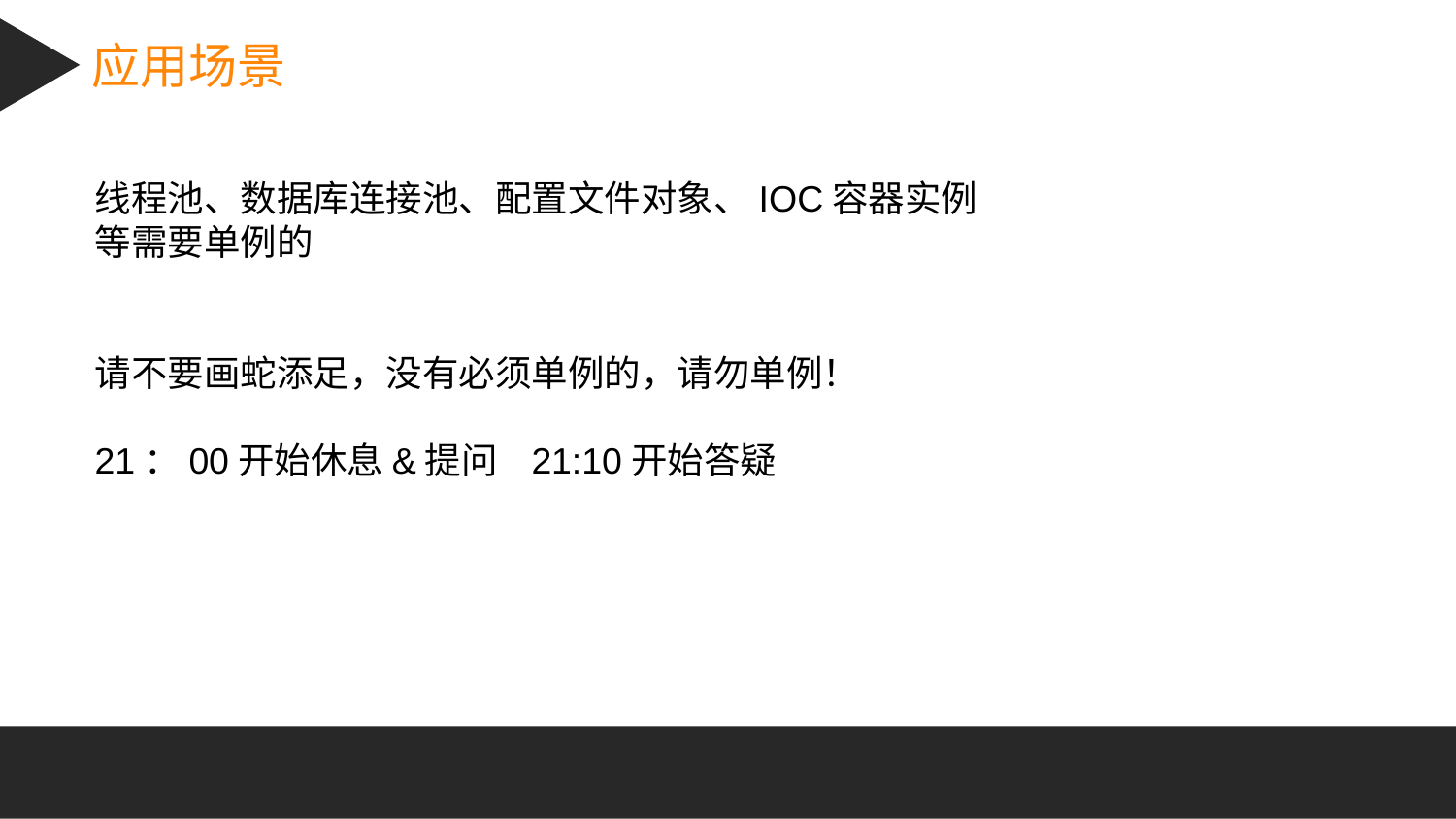

应用场景
线程池、数据库连接池、配置文件对象、IOC容器实例
等需要单例的

请不要画蛇添足，没有必须单例的，请勿单例！

21：00开始休息&提问   21:10开始答疑